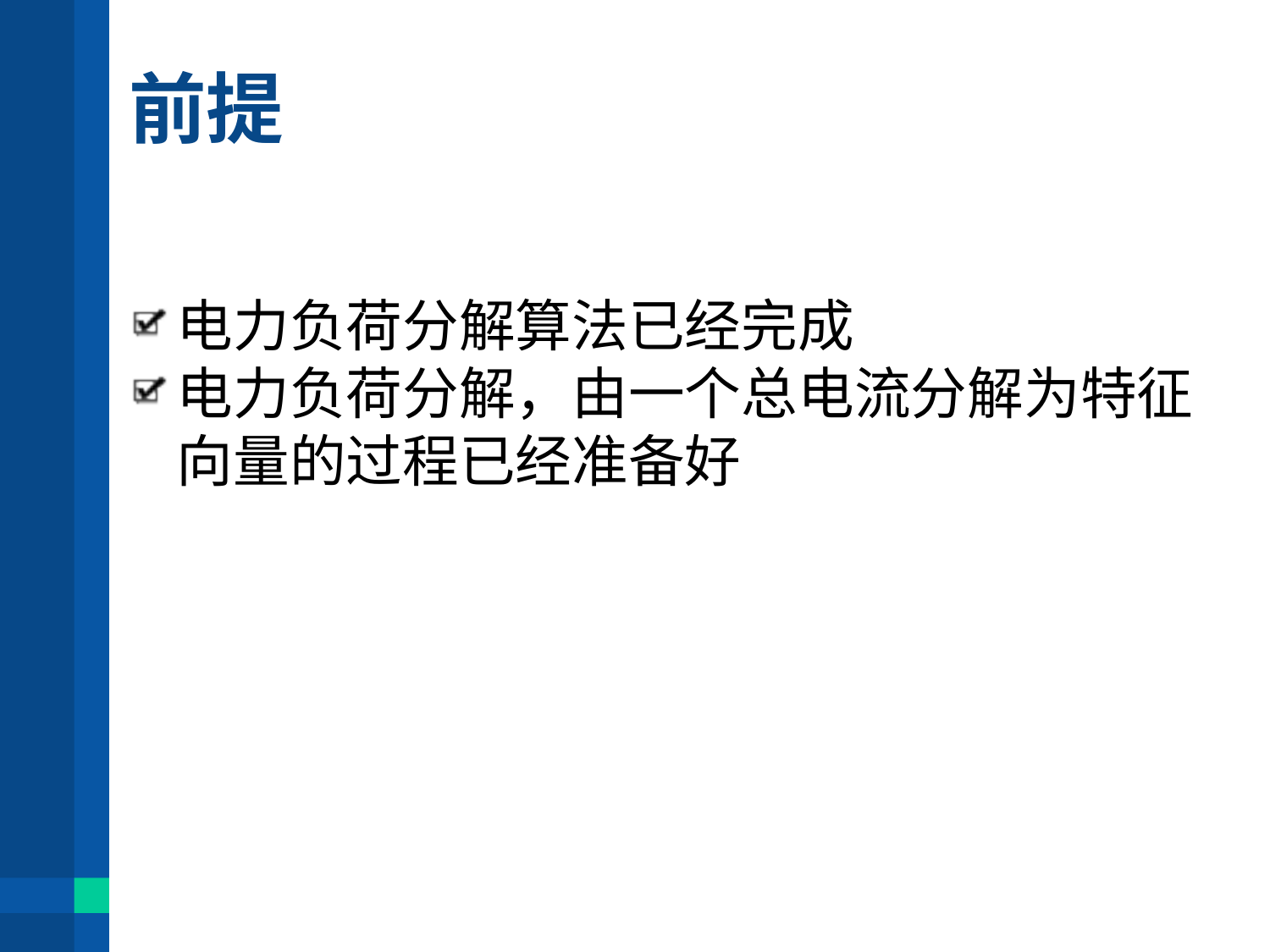

# 前提

电力负荷分解算法已经完成
电力负荷分解，由一个总电流分解为特征向量的过程已经准备好